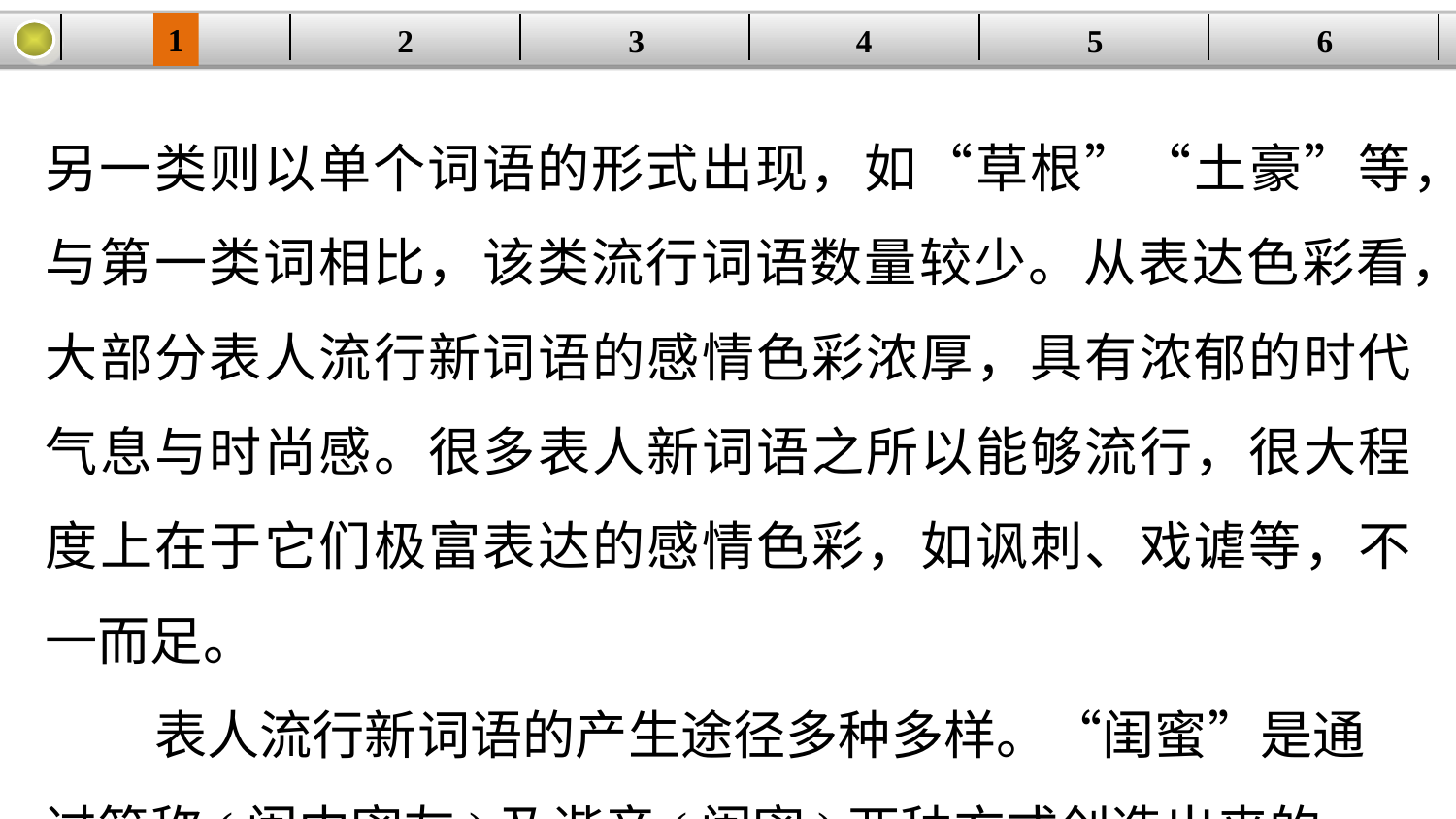

1
3
4
5
6
2
|  |  |  |  |  |  |
| --- | --- | --- | --- | --- | --- |

另一类则以单个词语的形式出现，如“草根”“土豪”等，与第一类词相比，该类流行词语数量较少。从表达色彩看，大部分表人流行新词语的感情色彩浓厚，具有浓郁的时代气息与时尚感。很多表人新词语之所以能够流行，很大程度上在于它们极富表达的感情色彩，如讽刺、戏谑等，不一而足。
  表人流行新词语的产生途径多种多样。“闺蜜”是通过简称(闺中密友)及谐音(闺密)两种方式创造出来的，